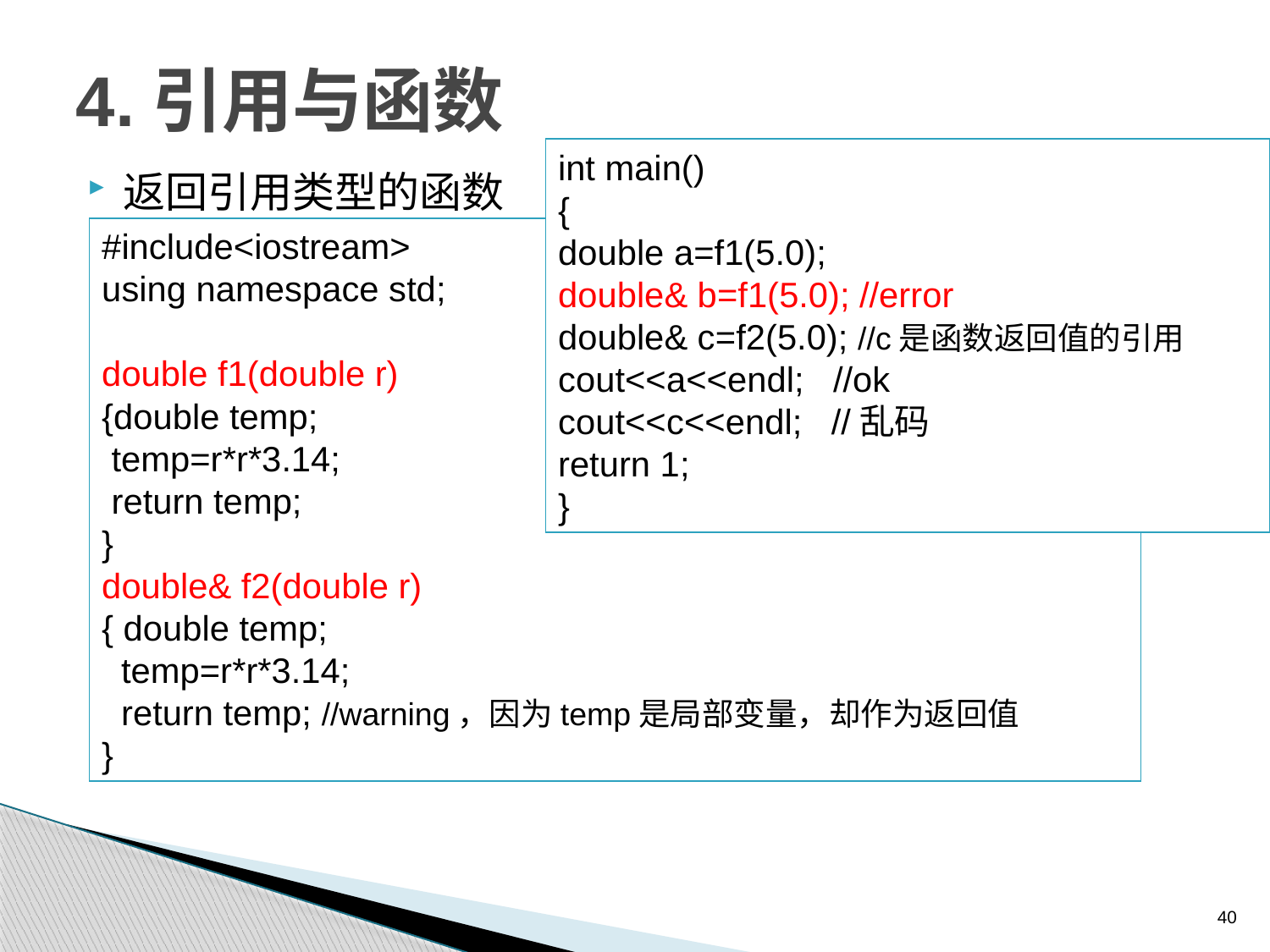

# 4.引用与函数
int main()
{
double a=f1(5.0);
double& b=f1(5.0); //error
double& c=f2(5.0); //c是函数返回值的引用
cout<<a<<endl;   //ok
cout<<c<<endl;   //乱码
return 1;
}
返回引用类型的函数

#include<iostream>
using namespace std;

double f1(double r)
{double temp;
 temp=r*r*3.14;
 return temp;
}
double& f2(double r)
{ double temp;
  temp=r*r*3.14;
  return temp; //warning，因为temp是局部变量，却作为返回值
}
40